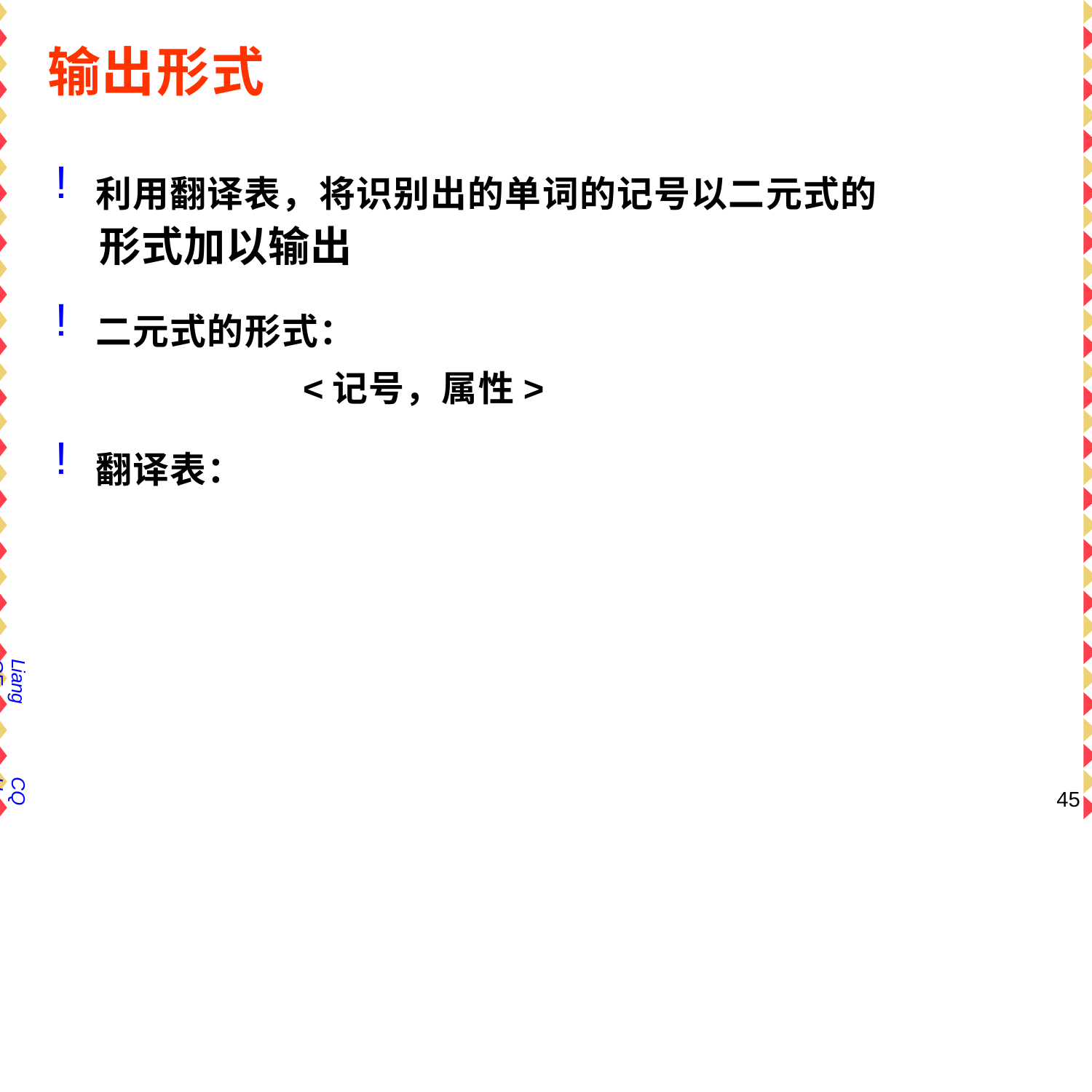

# 输出形式
利用翻译表，将识别出的单词的记号以二元式的
形式加以输出
二元式的形式：
<记号，属性>
翻译表：
Liang GE
CQU
45